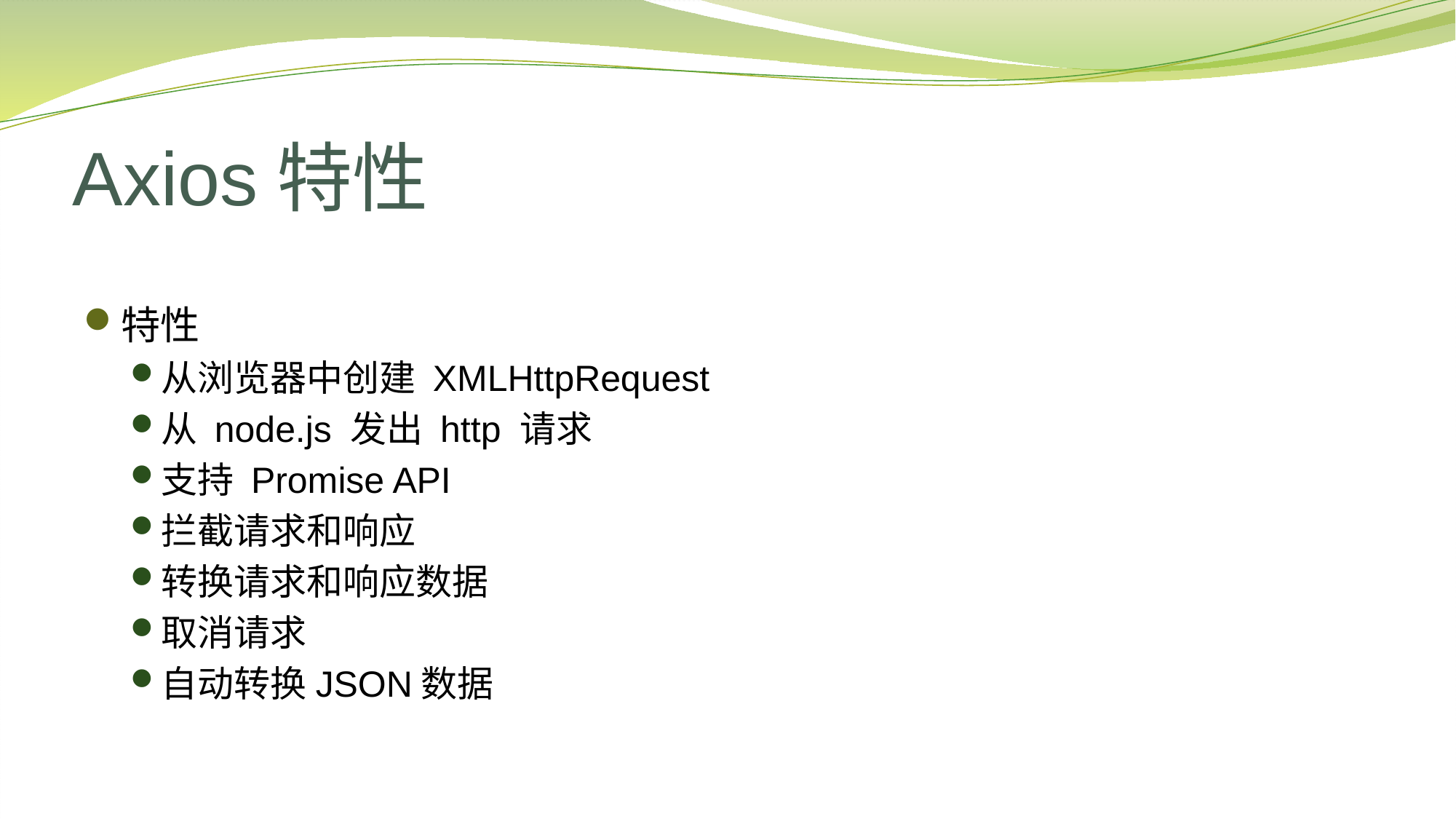

# Axios特性
特性
从浏览器中创建 XMLHttpRequest
从 node.js 发出 http 请求
支持 Promise API
拦截请求和响应
转换请求和响应数据
取消请求
自动转换JSON数据